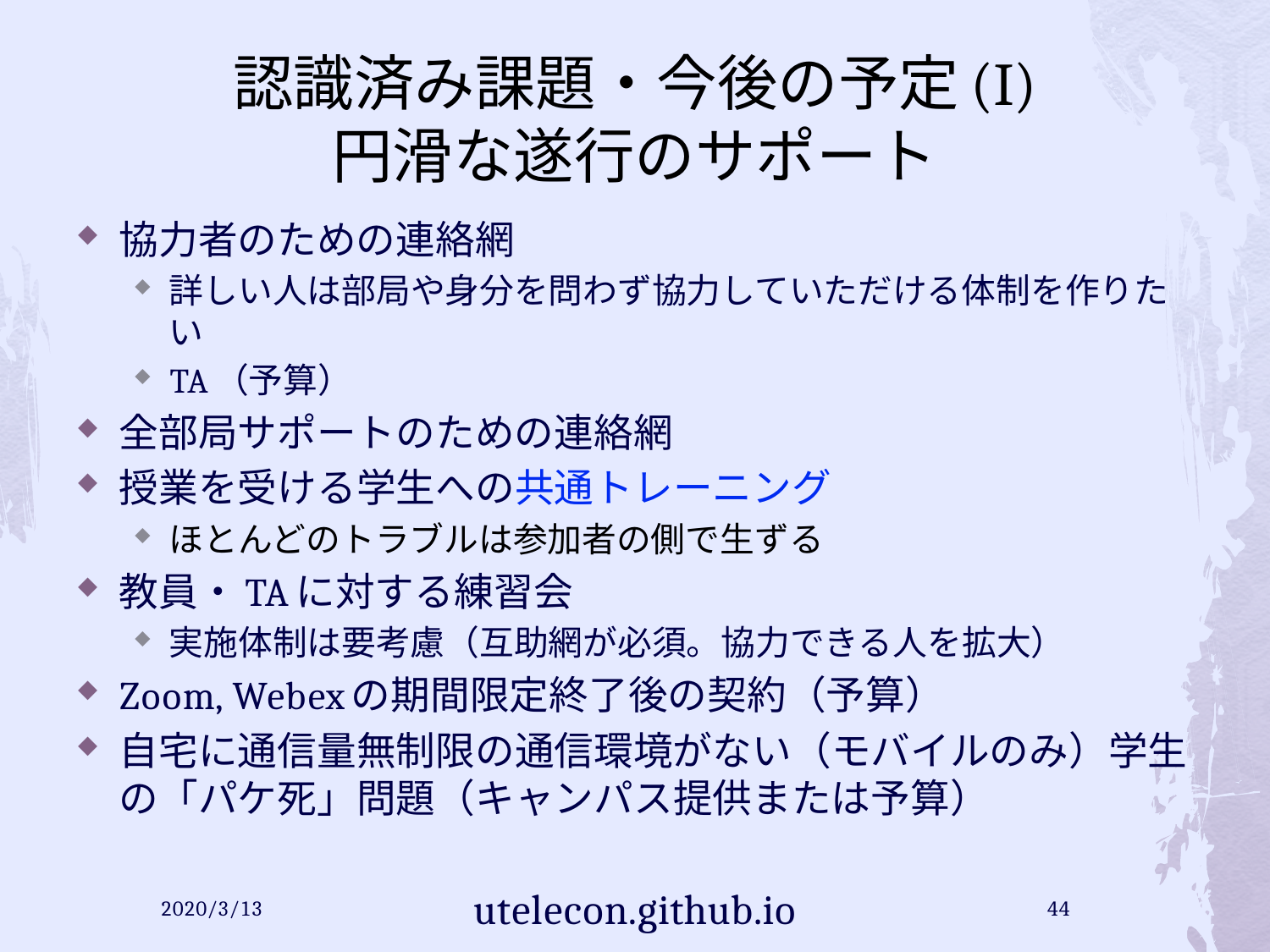

# 認識済み課題・今後の予定(I) 円滑な遂行のサポート
協力者のための連絡網
詳しい人は部局や身分を問わず協力していただける体制を作りたい
TA（予算）
全部局サポートのための連絡網
授業を受ける学生への共通トレーニング
ほとんどのトラブルは参加者の側で生ずる
教員・TAに対する練習会
実施体制は要考慮（互助網が必須。協力できる人を拡大）
Zoom, Webexの期間限定終了後の契約（予算）
自宅に通信量無制限の通信環境がない（モバイルのみ）学生の「パケ死」問題（キャンパス提供または予算）
2020/3/13
utelecon.github.io
44